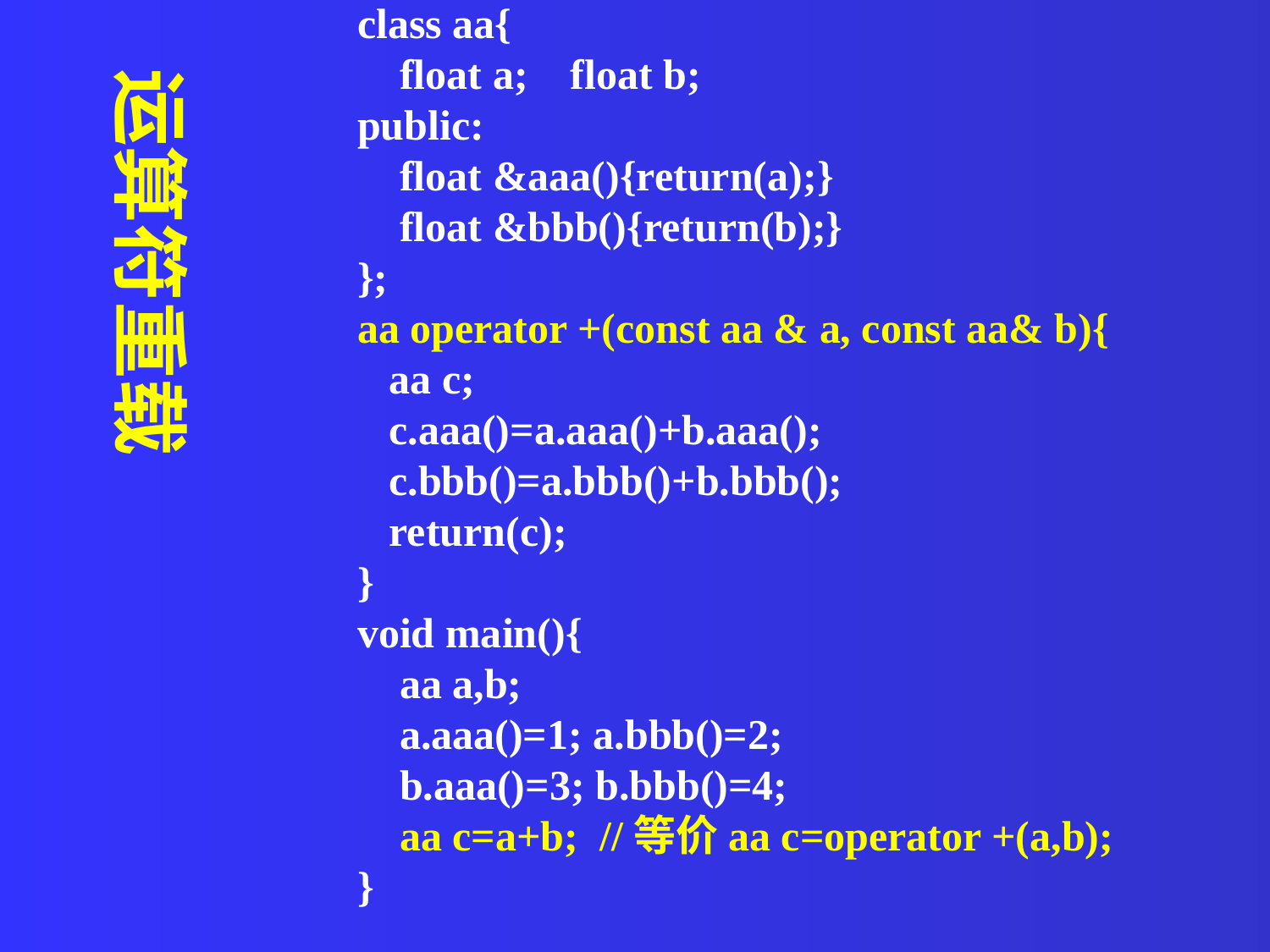

class aa{
    float a;    float b;
public:
    float &aaa(){return(a);}
    float &bbb(){return(b);}
};
aa operator +(const aa & a, const aa& b){
   aa c;
   c.aaa()=a.aaa()+b.aaa();
   c.bbb()=a.bbb()+b.bbb();
   return(c);
}
void main(){
    aa a,b;
    a.aaa()=1; a.bbb()=2;
    b.aaa()=3; b.bbb()=4;
    aa c=a+b;  //等价aa c=operator +(a,b);
}
运算符重载